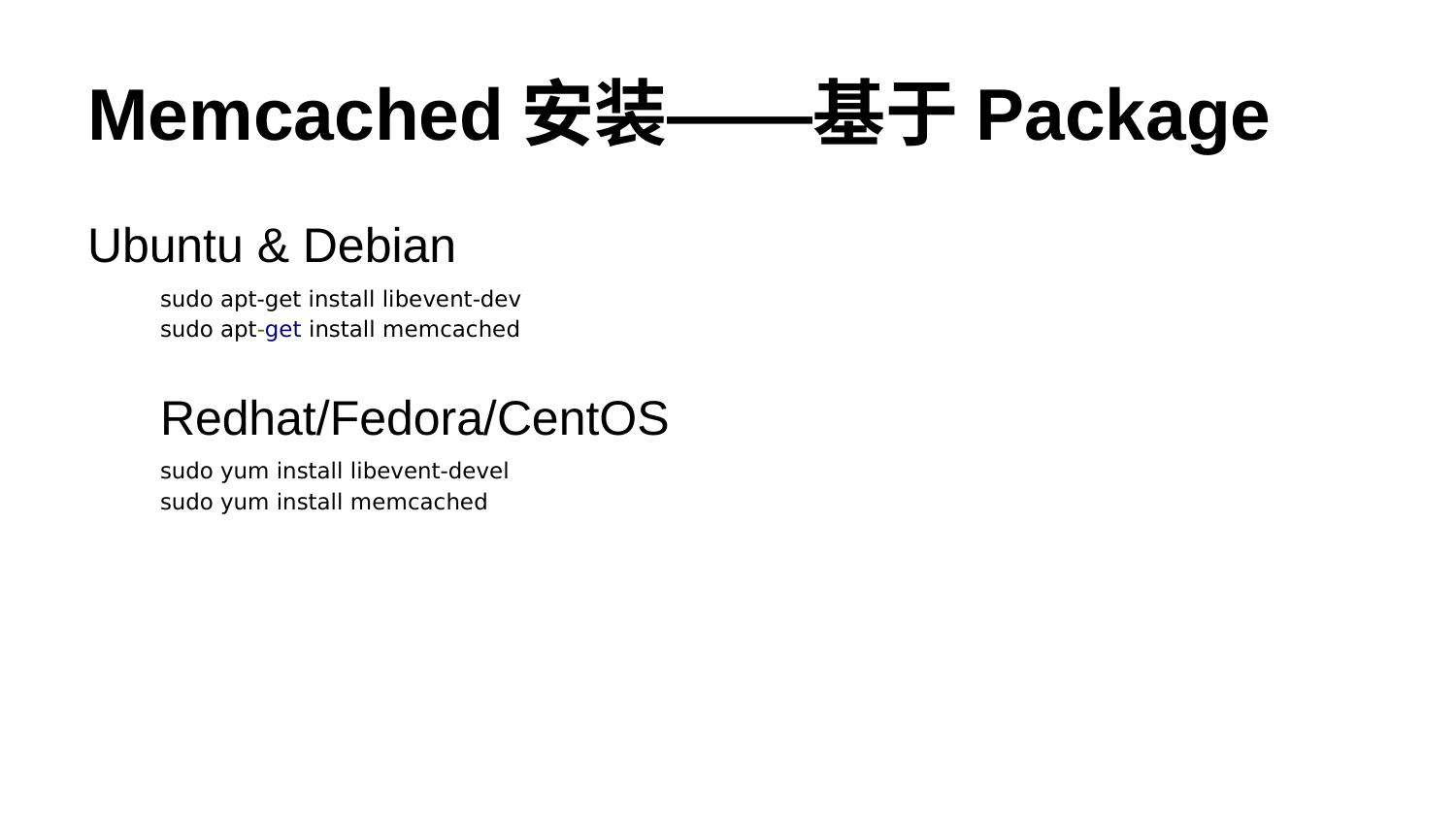

# Memcached安装——基于Package
Ubuntu & Debian
sudo apt-get install libevent-dev
sudo apt-get install memcached
Redhat/Fedora/CentOS
sudo yum install libevent-devel
sudo yum install memcached